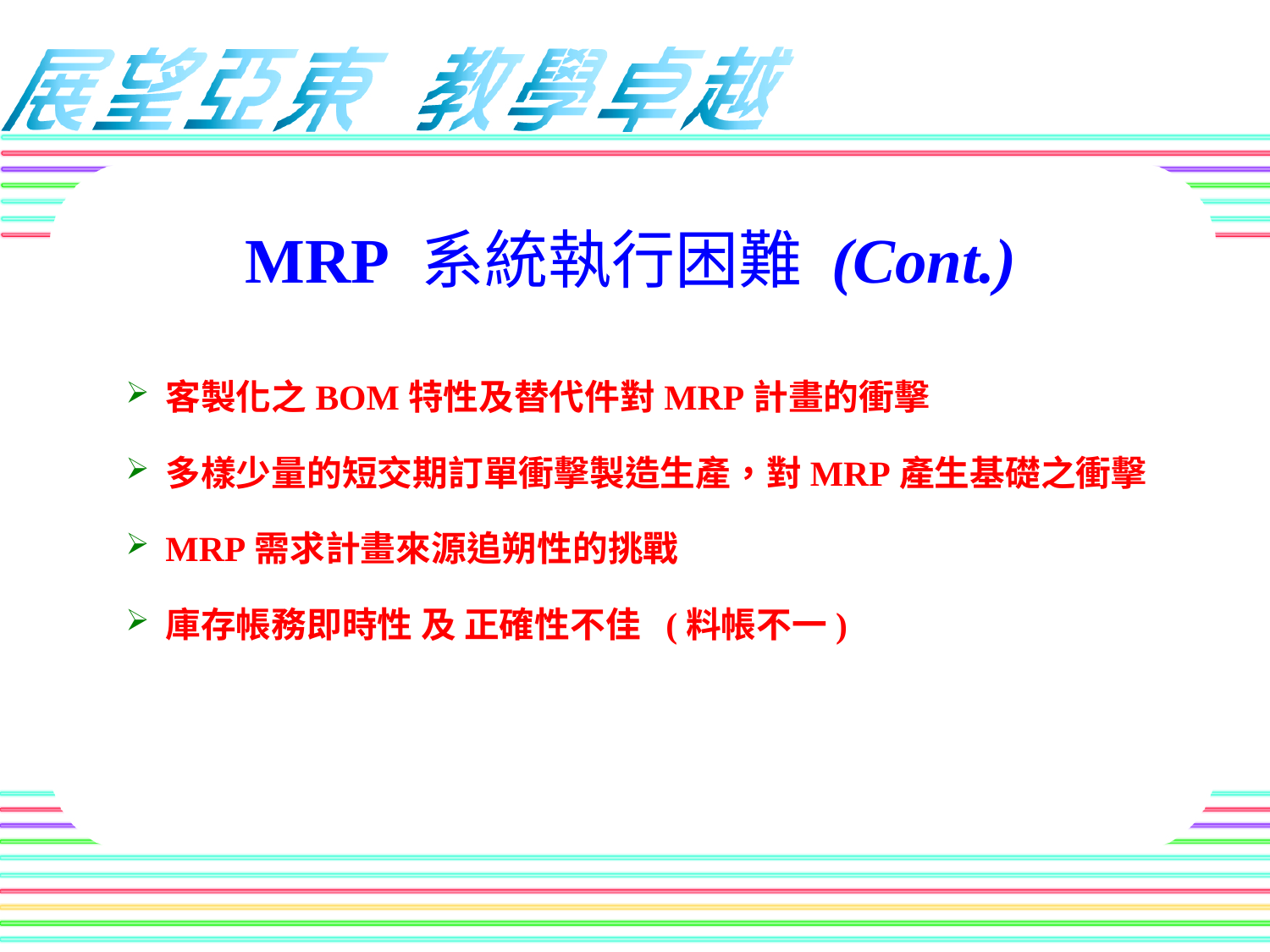

# MRP 系統執行困難 (Cont.)
客製化之BOM特性及替代件對MRP計畫的衝擊
多樣少量的短交期訂單衝擊製造生產，對MRP產生基礎之衝擊
MRP需求計畫來源追朔性的挑戰
庫存帳務即時性 及 正確性不佳  (料帳不一)